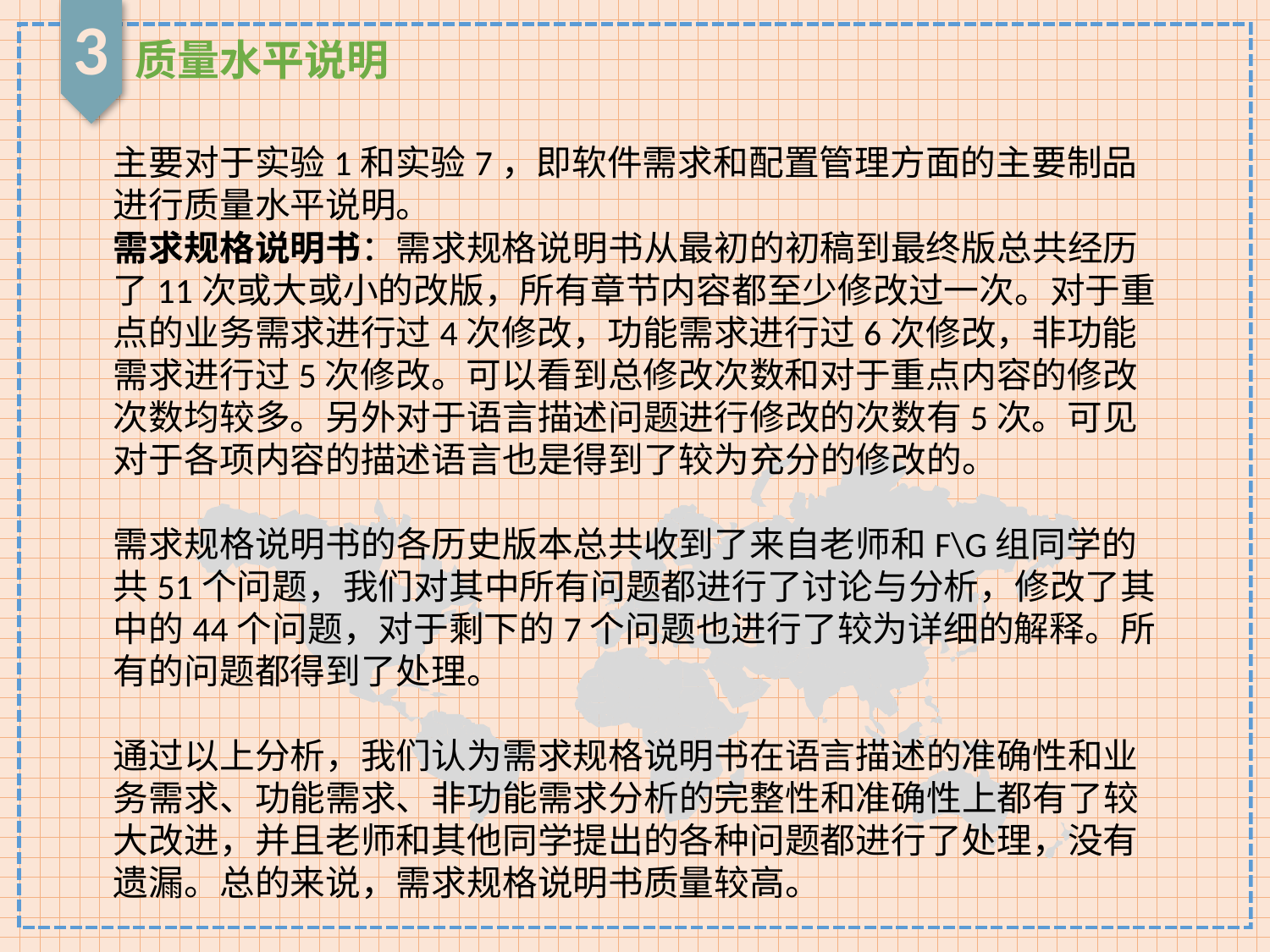

3
质量水平说明
主要对于实验1和实验7，即软件需求和配置管理方面的主要制品进行质量水平说明。
需求规格说明书：需求规格说明书从最初的初稿到最终版总共经历了11次或大或小的改版，所有章节内容都至少修改过一次。对于重点的业务需求进行过4次修改，功能需求进行过6次修改，非功能需求进行过5次修改。可以看到总修改次数和对于重点内容的修改次数均较多。另外对于语言描述问题进行修改的次数有5次。可见对于各项内容的描述语言也是得到了较为充分的修改的。

需求规格说明书的各历史版本总共收到了来自老师和F\G组同学的共51个问题，我们对其中所有问题都进行了讨论与分析，修改了其中的44个问题，对于剩下的7个问题也进行了较为详细的解释。所有的问题都得到了处理。

通过以上分析，我们认为需求规格说明书在语言描述的准确性和业务需求、功能需求、非功能需求分析的完整性和准确性上都有了较大改进，并且老师和其他同学提出的各种问题都进行了处理，没有遗漏。总的来说，需求规格说明书质量较高。